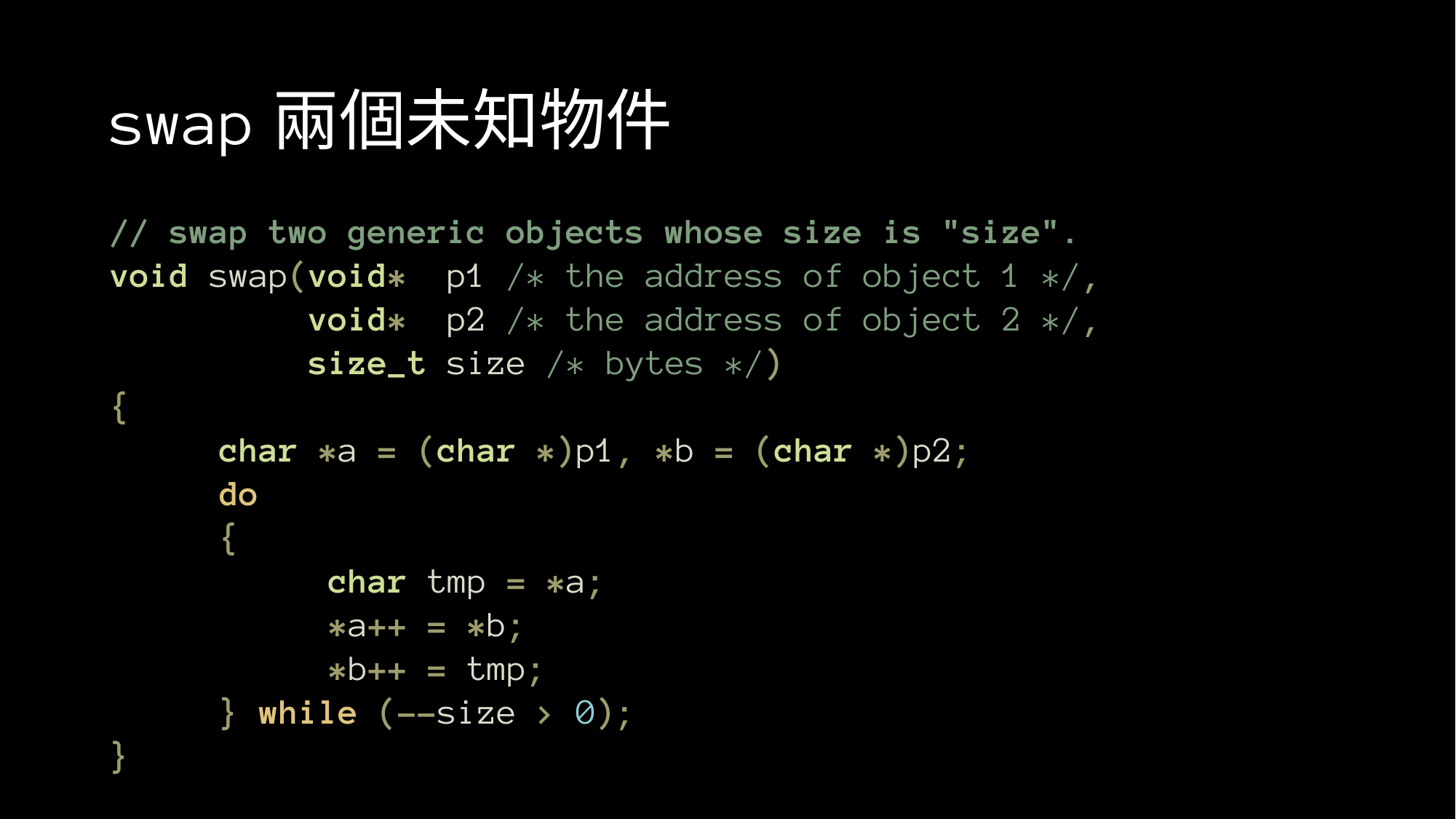

# swap兩個未知物件
// swap two generic objects whose size is "size".
void swap(void*  p1 /* the address of object 1 */,
          void*  p2 /* the address of object 2 */,
          size_t size /* bytes */)
{
	char *a = (char *)p1, *b = (char *)p2;
	do
	{
		char tmp = *a;
		*a++ = *b;
		*b++ = tmp;
	} while (--size > 0);
}